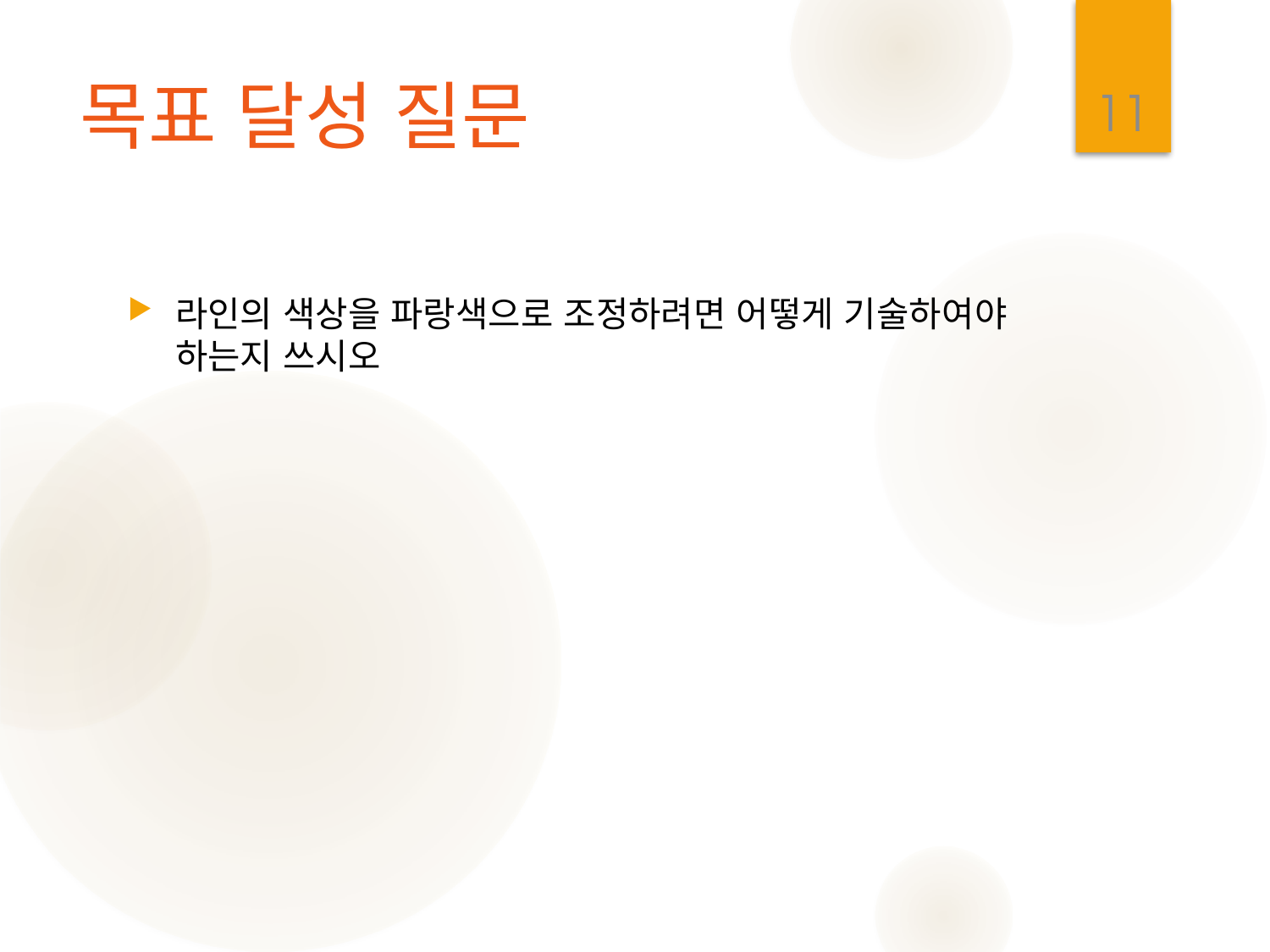

11
# 목표 달성 질문
라인의 색상을 파랑색으로 조정하려면 어떻게 기술하여야 하는지 쓰시오